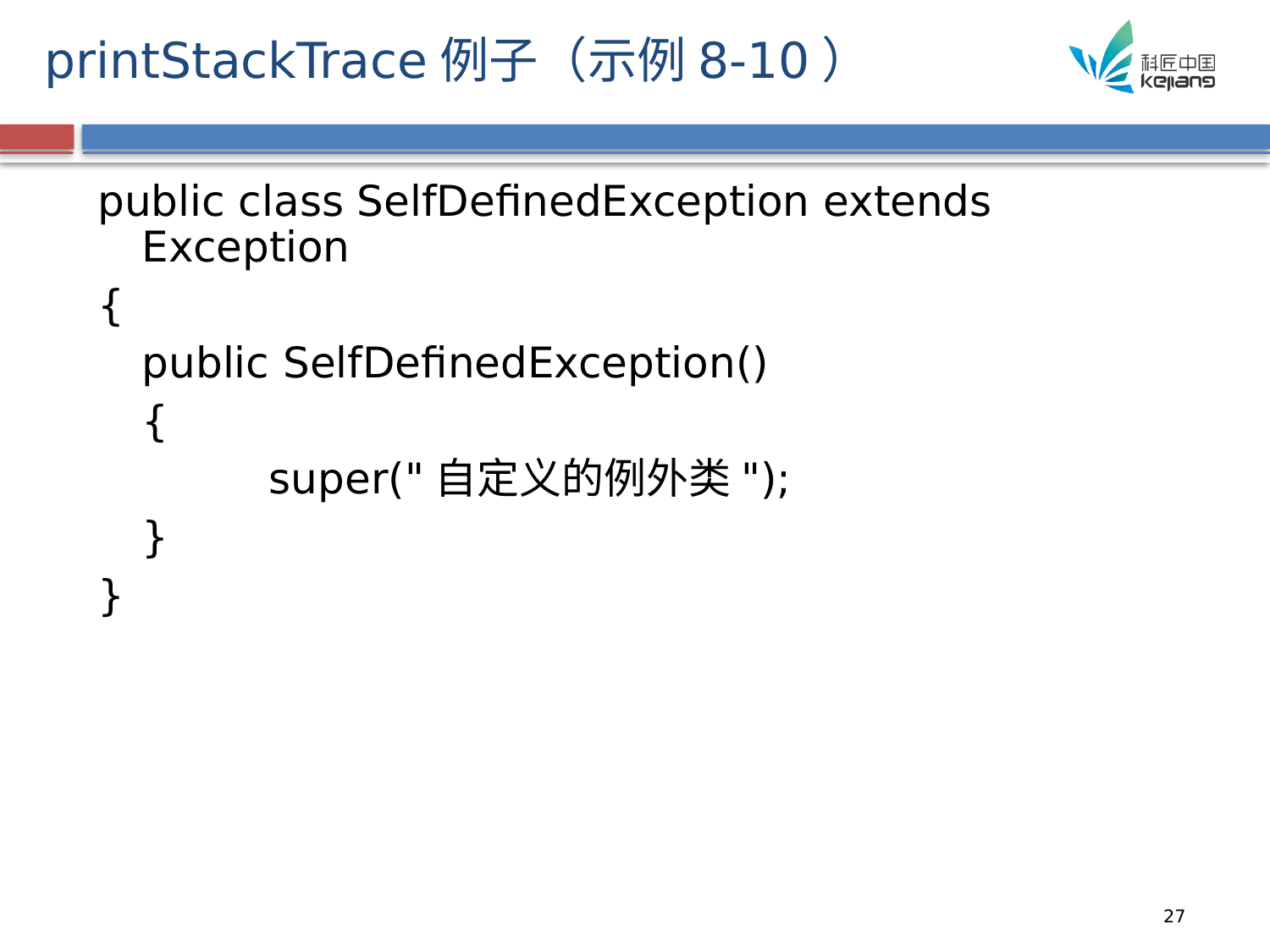

# printStackTrace例子（示例8-10）
public class SelfDefinedException extends Exception
{
	public SelfDefinedException()
	{
		super("自定义的例外类");
	}
}
27